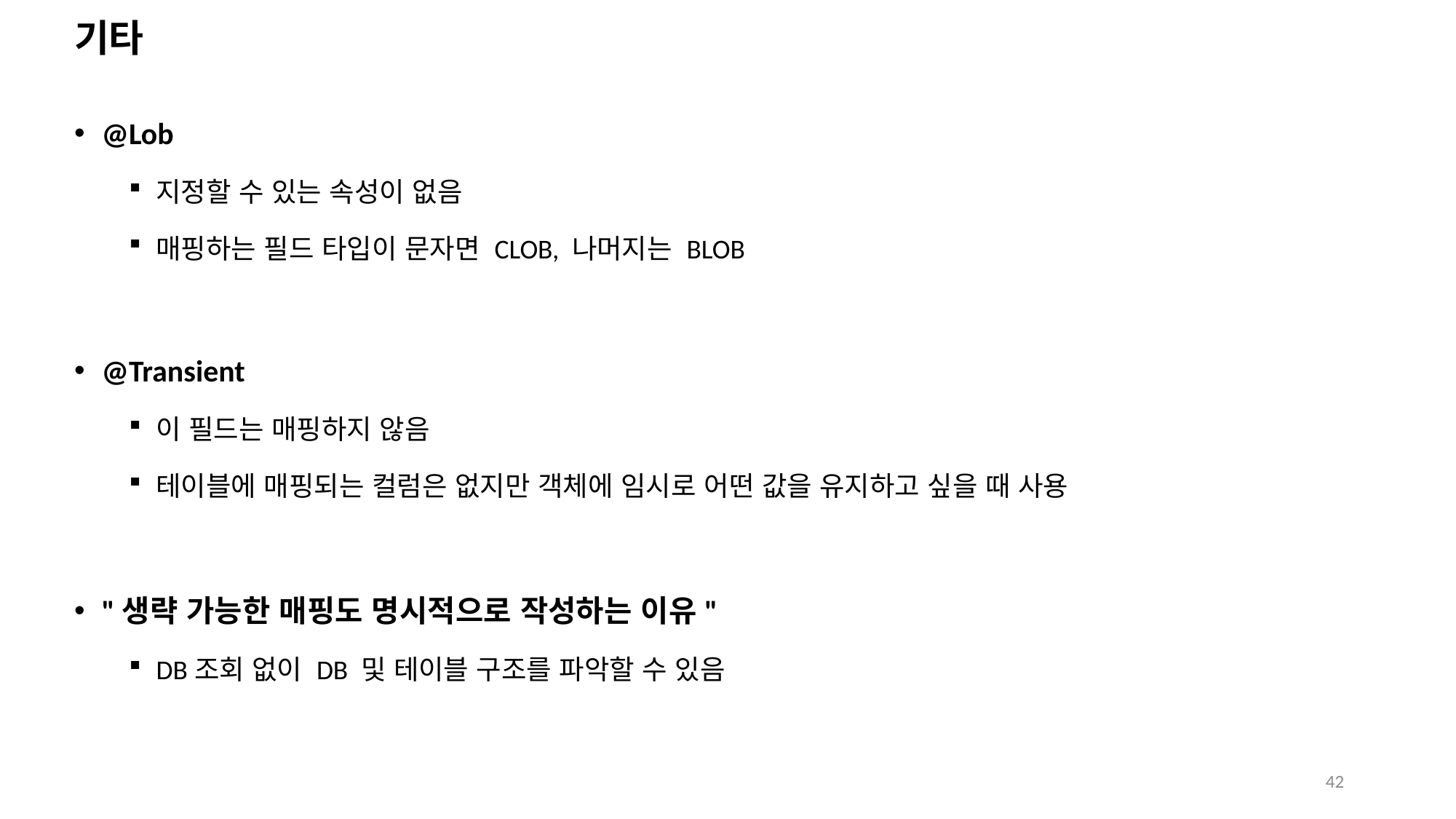

# 기타
@Lob
지정할 수 있는 속성이 없음
매핑하는 필드 타입이 문자면 CLOB, 나머지는 BLOB

@Transient
이 필드는 매핑하지 않음
테이블에 매핑되는 컬럼은 없지만 객체에 임시로 어떤 값을 유지하고 싶을 때 사용

"생략 가능한 매핑도 명시적으로 작성하는 이유"
DB조회 없이 DB 및 테이블 구조를 파악할 수 있음
42